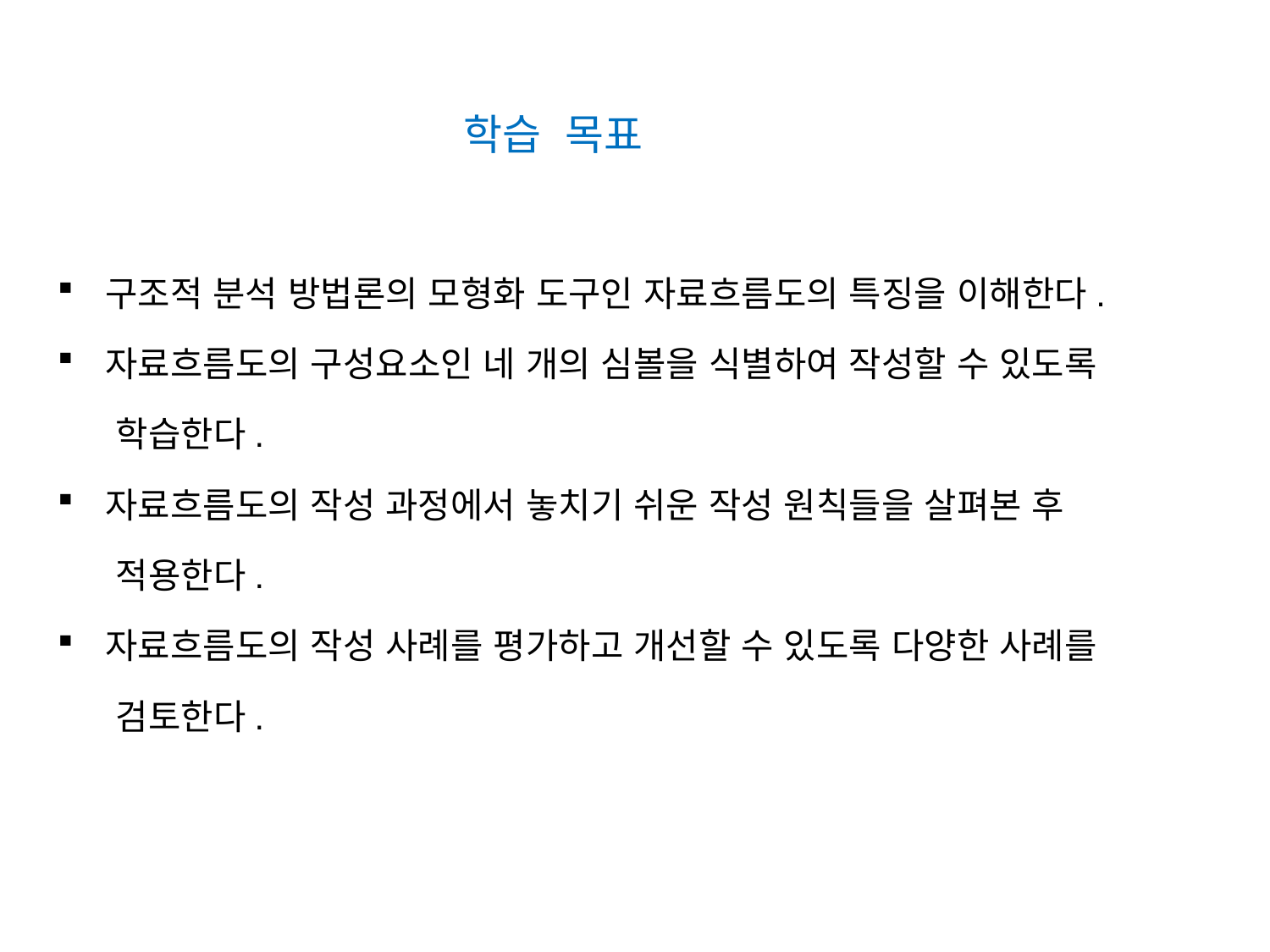

학습  목표

구조적 분석 방법론의 모형화 도구인 자료흐름도의 특징을 이해한다.
자료흐름도의 구성요소인 네 개의 심볼을 식별하여 작성할 수 있도록
     학습한다.
자료흐름도의 작성 과정에서 놓치기 쉬운 작성 원칙들을 살펴본 후
     적용한다.
자료흐름도의 작성 사례를 평가하고 개선할 수 있도록 다양한 사례를
     검토한다.